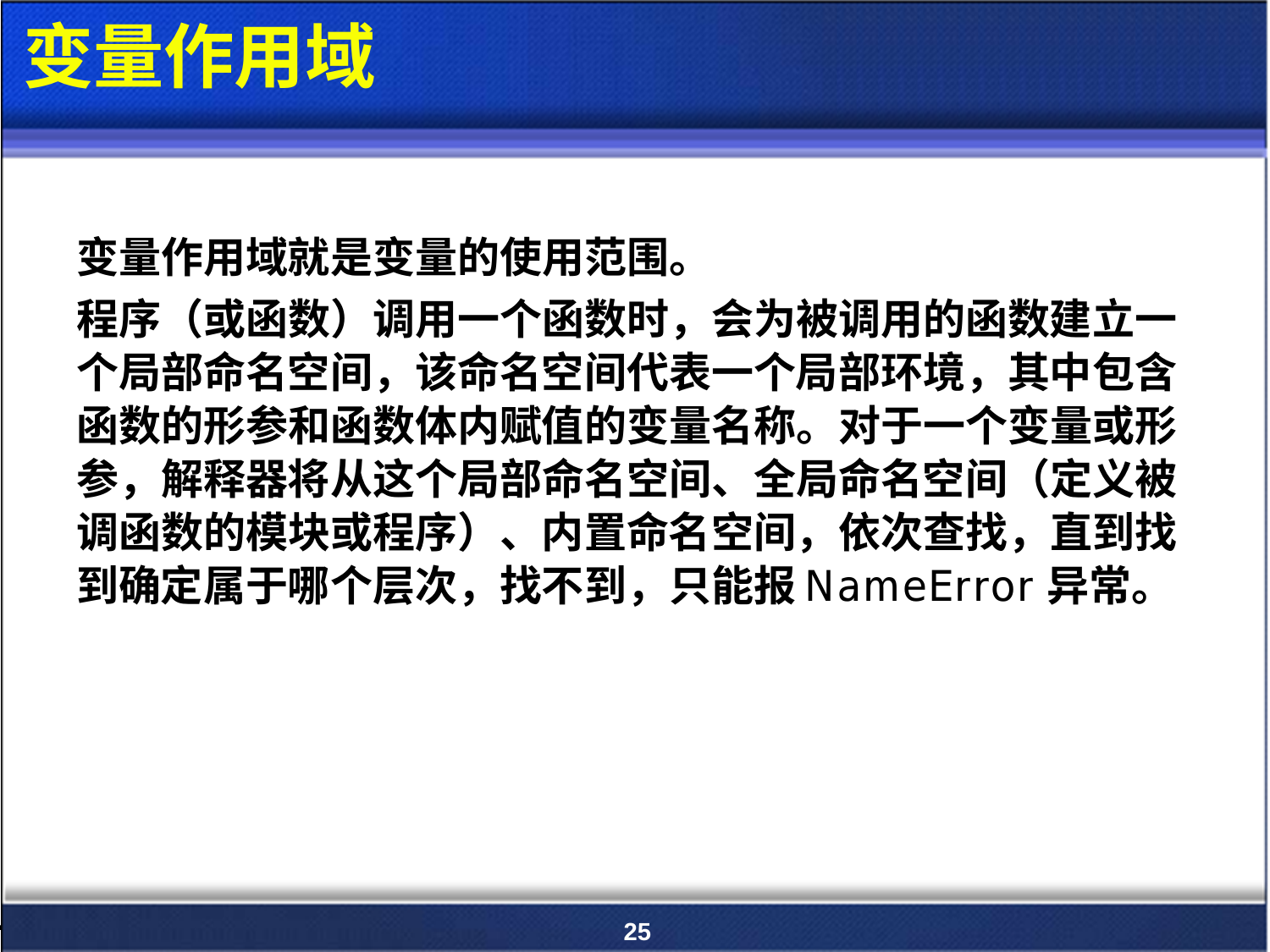

# 变量作用域
变量作用域就是变量的使用范围。
程序（或函数）调用一个函数时，会为被调用的函数建立一个局部命名空间，该命名空间代表一个局部环境，其中包含函数的形参和函数体内赋值的变量名称。对于一个变量或形参，解释器将从这个局部命名空间、全局命名空间（定义被调函数的模块或程序）、内置命名空间，依次查找，直到找到确定属于哪个层次，找不到，只能报NameError异常。
25